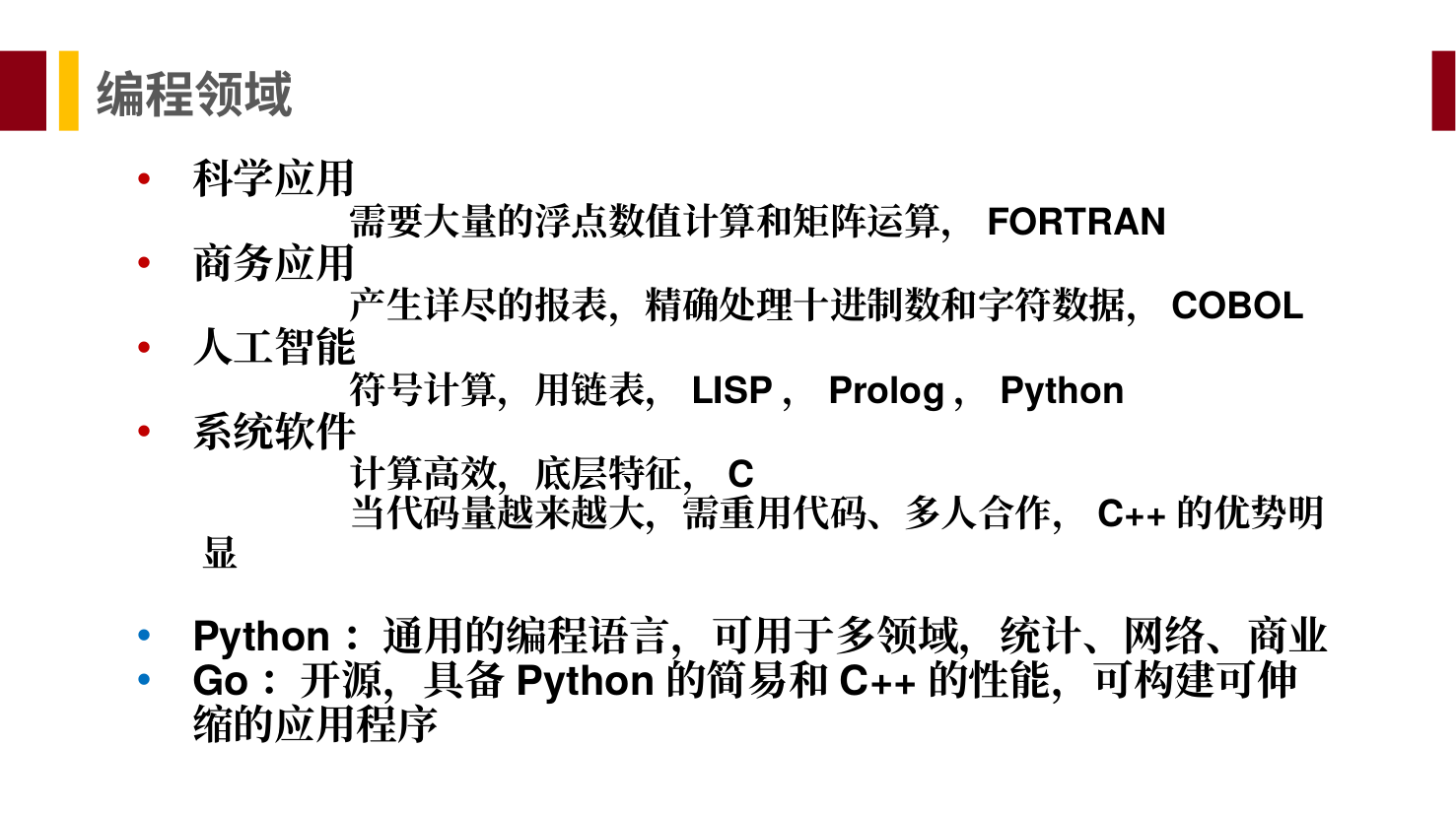

编程领域
科学应用
	需要大量的浮点数值计算和矩阵运算，FORTRAN
商务应用
	产生详尽的报表，精确处理十进制数和字符数据，COBOL
人工智能
	符号计算，用链表，LISP，Prolog，Python
系统软件
	计算高效，底层特征，C
	当代码量越来越大，需重用代码、多人合作，C++的优势明显

Python：通用的编程语言，可用于多领域，统计、网络、商业
Go：开源，具备Python的简易和C++的性能，可构建可伸缩的应用程序